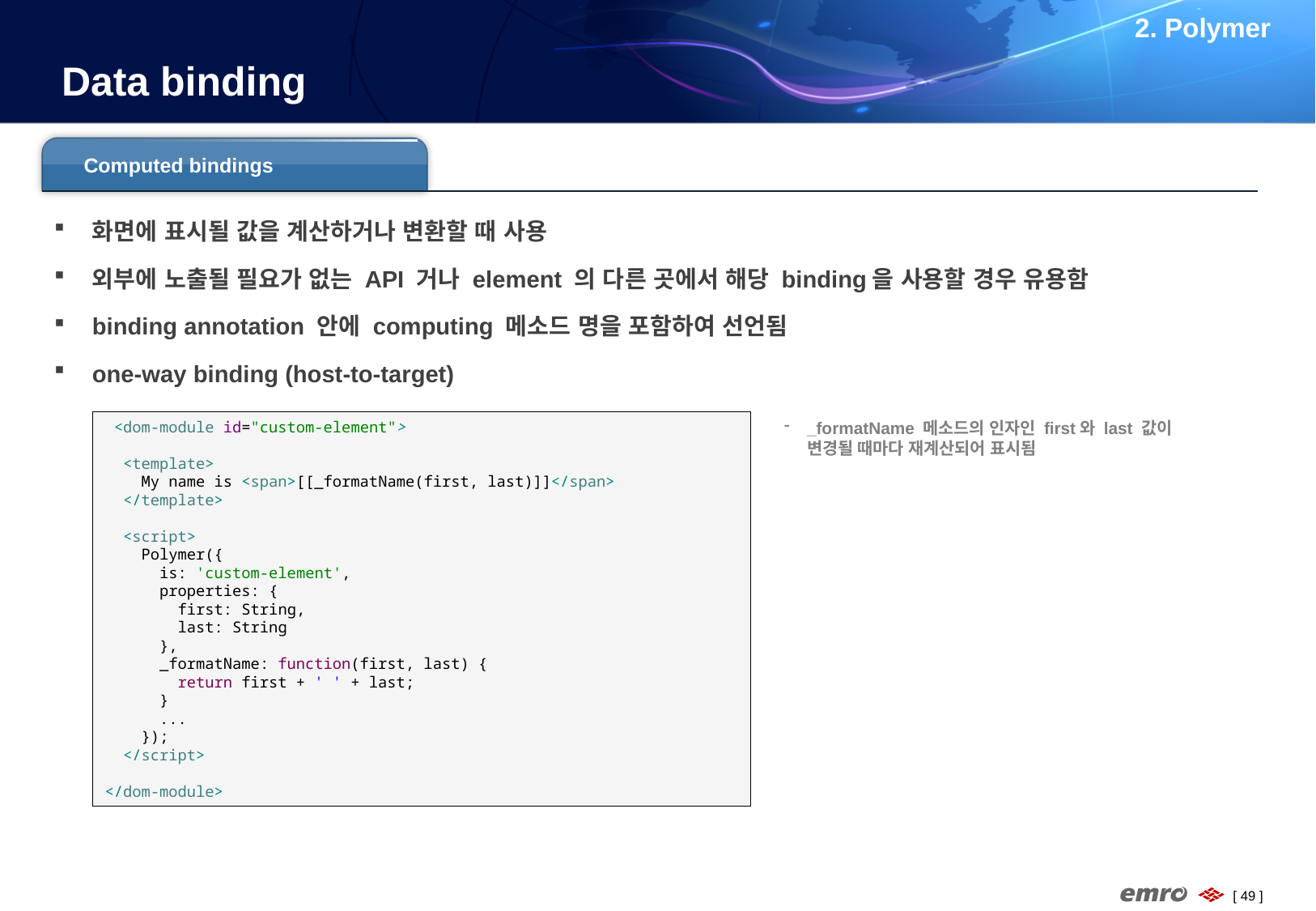

2. Polymer
# Data binding

Computed bindings
화면에 표시될 값을 계산하거나 변환할 때 사용
외부에 노출될 필요가 없는 API 거나 element 의 다른 곳에서 해당 binding을 사용할 경우 유용함
binding annotation 안에 computing 메소드 명을 포함하여 선언됨
one-way binding (host-to-target)
 <dom-module id="custom-element">

  <template>
    My name is <span>[[_formatName(first, last)]]</span>
  </template>

  <script>
    Polymer({
      is: 'custom-element',
      properties: {
        first: String,
        last: String
      },
      _formatName: function(first, last) {
        return first + ' ' + last;
      }
      ...
    });
  </script>

</dom-module>
_formatName 메소드의 인자인 first와 last 값이 변경될 때마다 재계산되어 표시됨